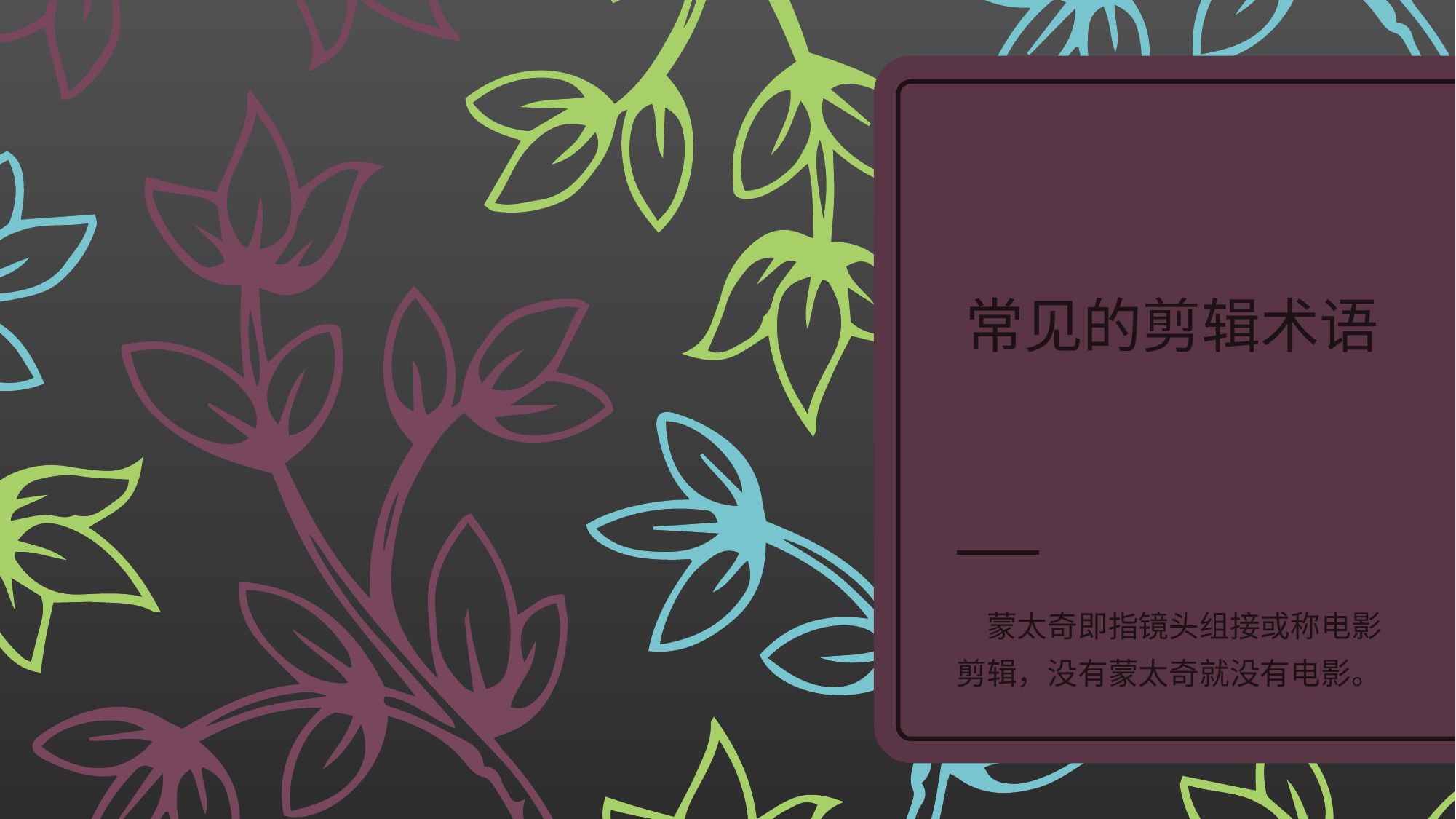

# 常见的剪辑术语
　蒙太奇即指镜头组接或称电影剪辑，没有蒙太奇就没有电影。